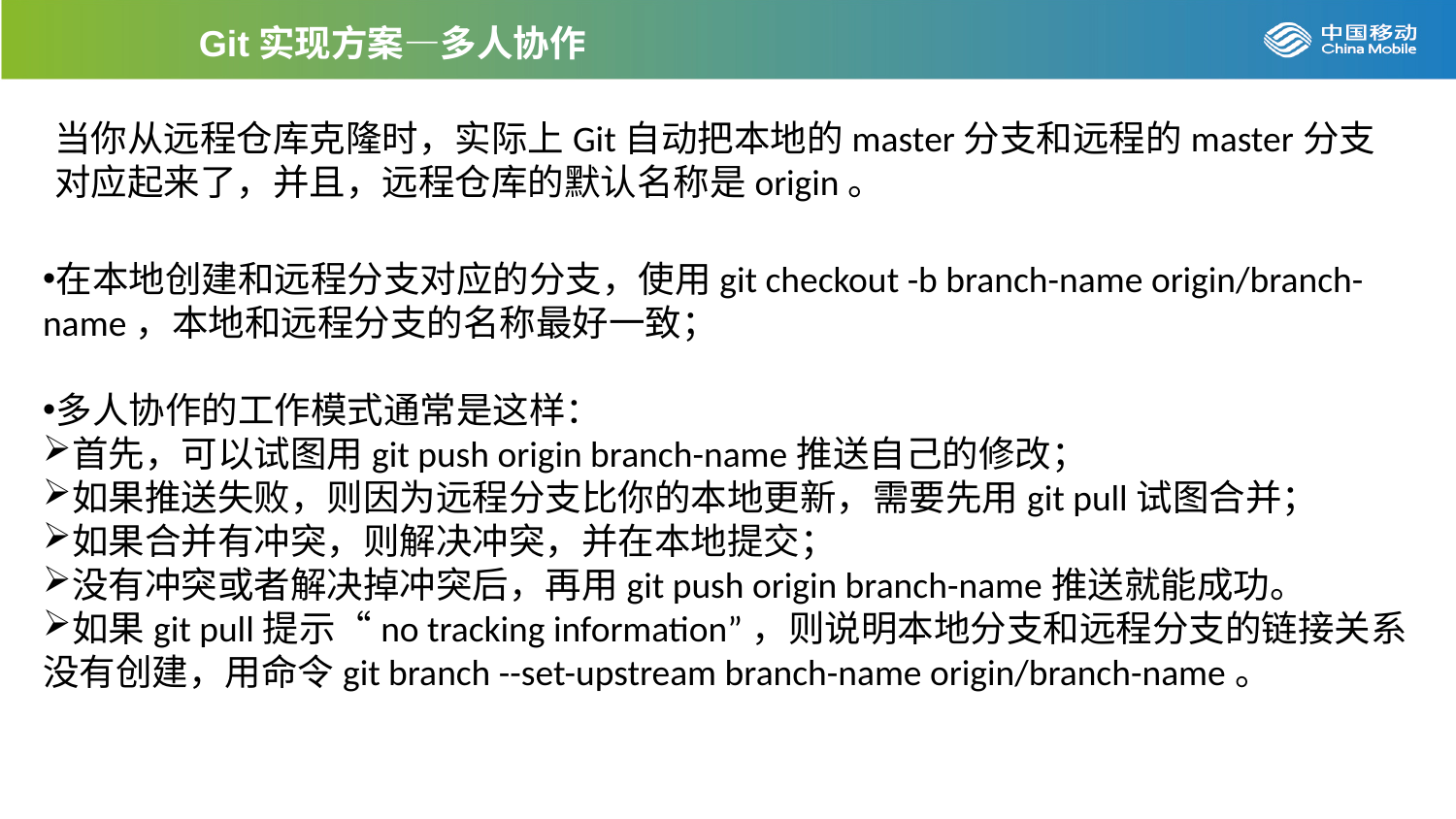

Git实现方案—多人协作
当你从远程仓库克隆时，实际上Git自动把本地的master分支和远程的master分支对应起来了，并且，远程仓库的默认名称是origin。

在本地创建和远程分支对应的分支，使用git checkout -b branch-name origin/branch-name，本地和远程分支的名称最好一致；

多人协作的工作模式通常是这样：
首先，可以试图用git push origin branch-name推送自己的修改；
如果推送失败，则因为远程分支比你的本地更新，需要先用git pull试图合并；
如果合并有冲突，则解决冲突，并在本地提交；
没有冲突或者解决掉冲突后，再用git push origin branch-name推送就能成功。
如果git pull提示“no tracking information”，则说明本地分支和远程分支的链接关系没有创建，用命令git branch --set-upstream branch-name origin/branch-name。